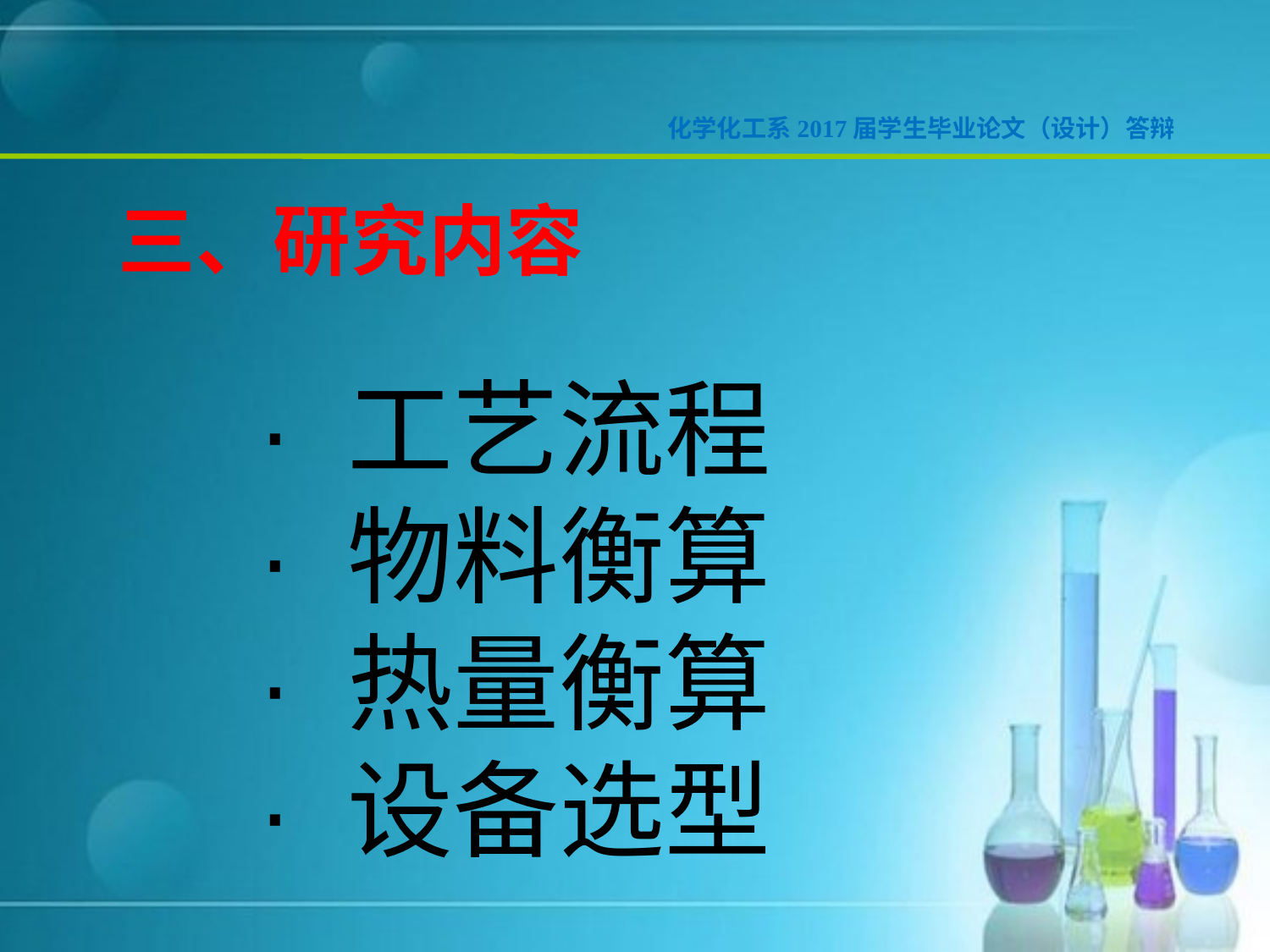

三、研究内容
· 工艺流程
· 物料衡算
· 热量衡算
· 设备选型